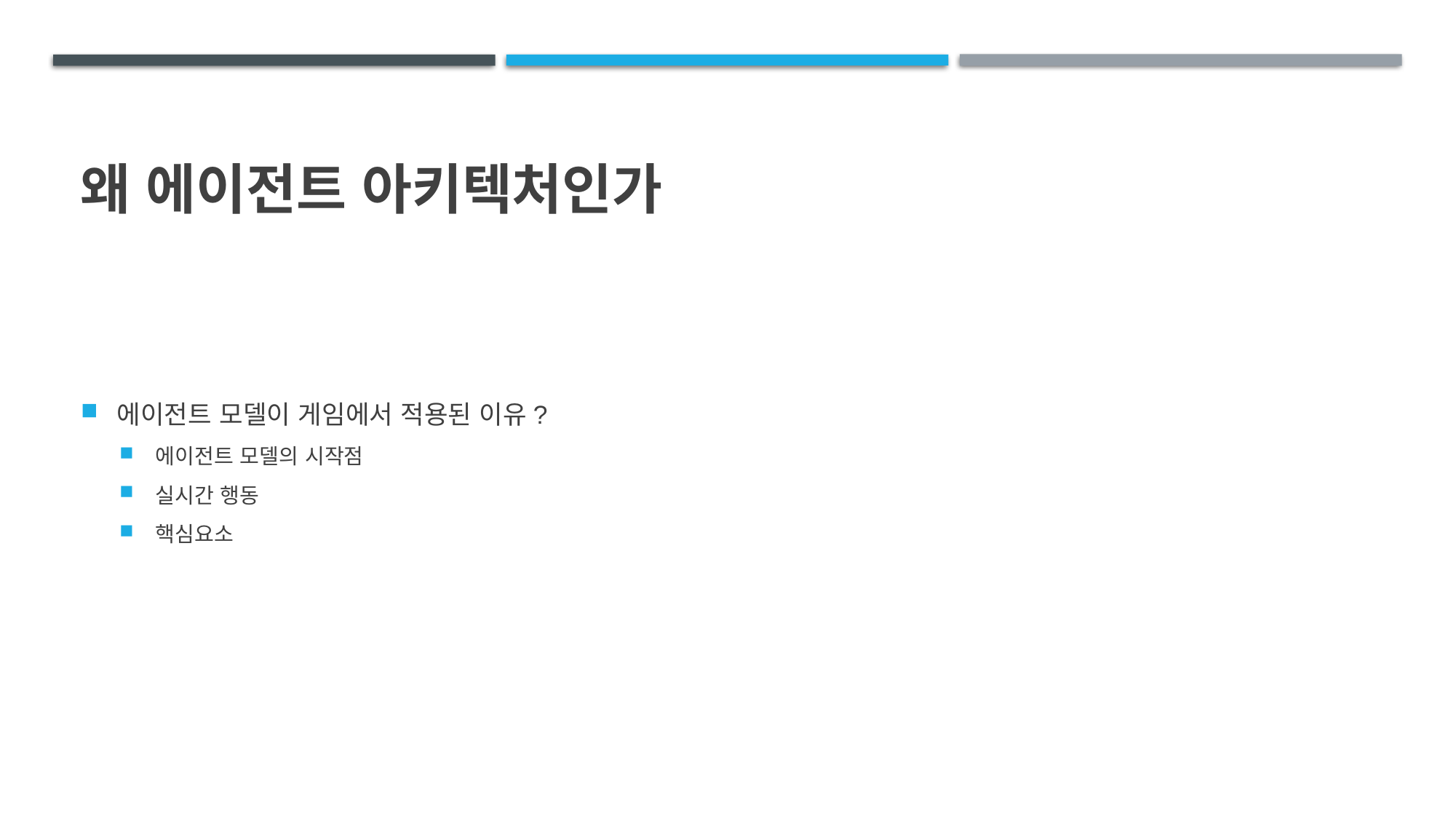

# 왜 에이전트 아키텍처인가

에이전트 모델이 게임에서 적용된 이유?
에이전트 모델의 시작점
실시간 행동
핵심요소